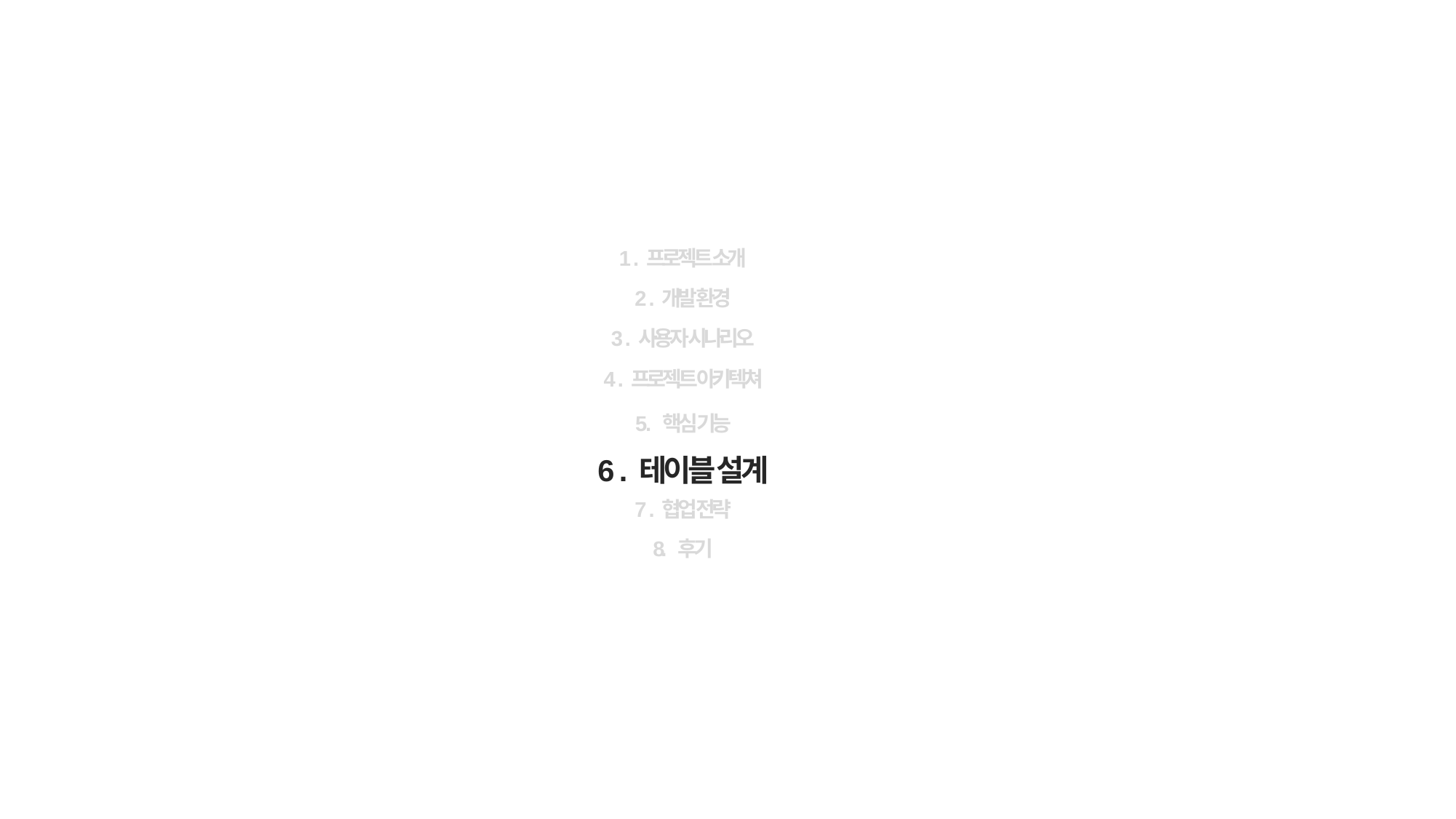

1 . 프로젝트 소개
2 . 개발 환경
3 . 사용자 시나리오
4 . 프로젝트 아키텍쳐
5 . 핵심 기능
6 . 테이블 설계
7 . 협업 전략
8. 후기